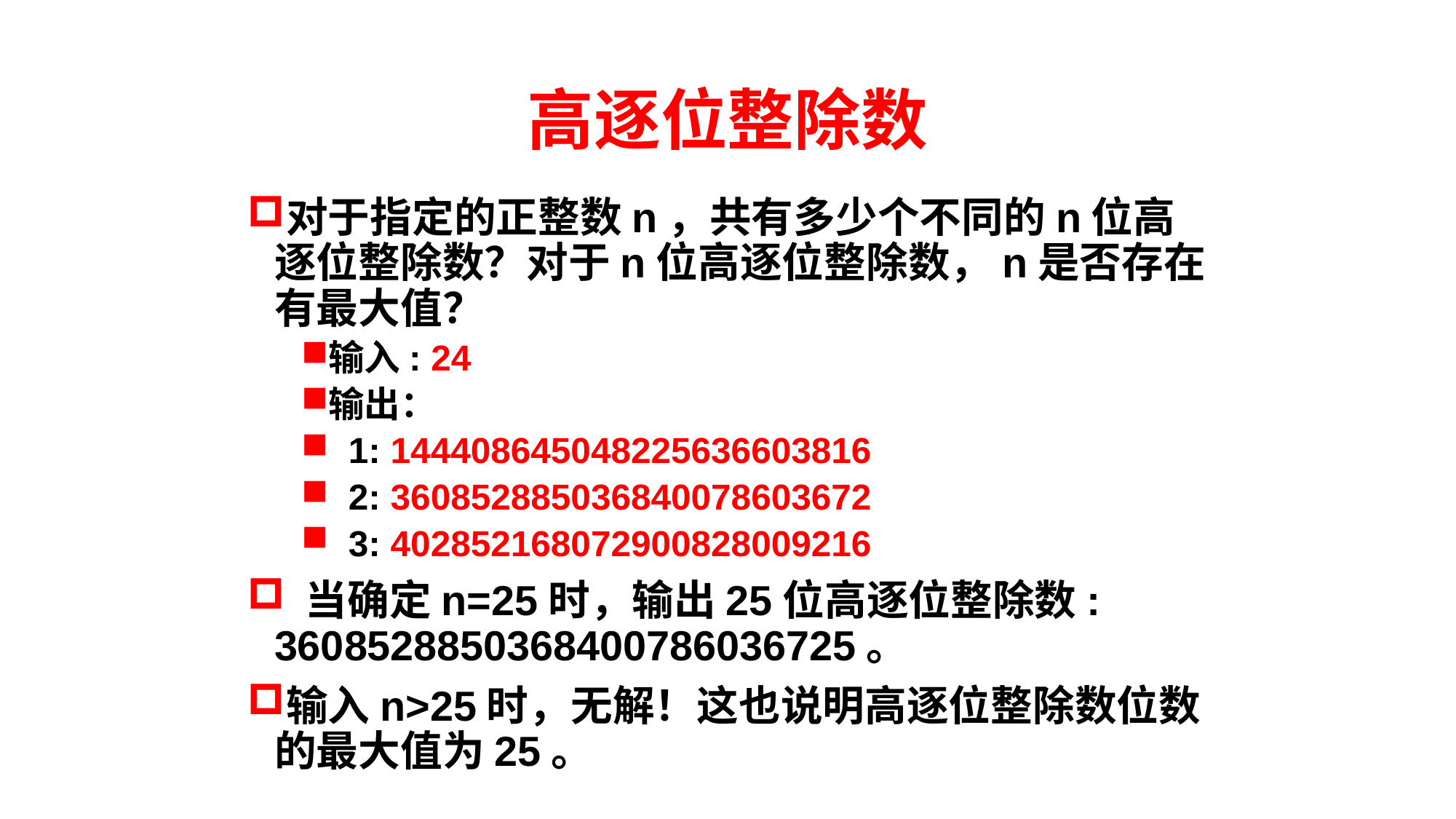

# 高逐位整除数
对于指定的正整数n，共有多少个不同的n位高逐位整除数？对于n位高逐位整除数，n是否存在有最大值？
输入: 24
输出：
  1: 144408645048225636603816
  2: 360852885036840078603672
  3: 402852168072900828009216
 当确定n=25时，输出25位高逐位整除数: 3608528850368400786036725。
输入n>25时，无解！这也说明高逐位整除数位数的最大值为25。